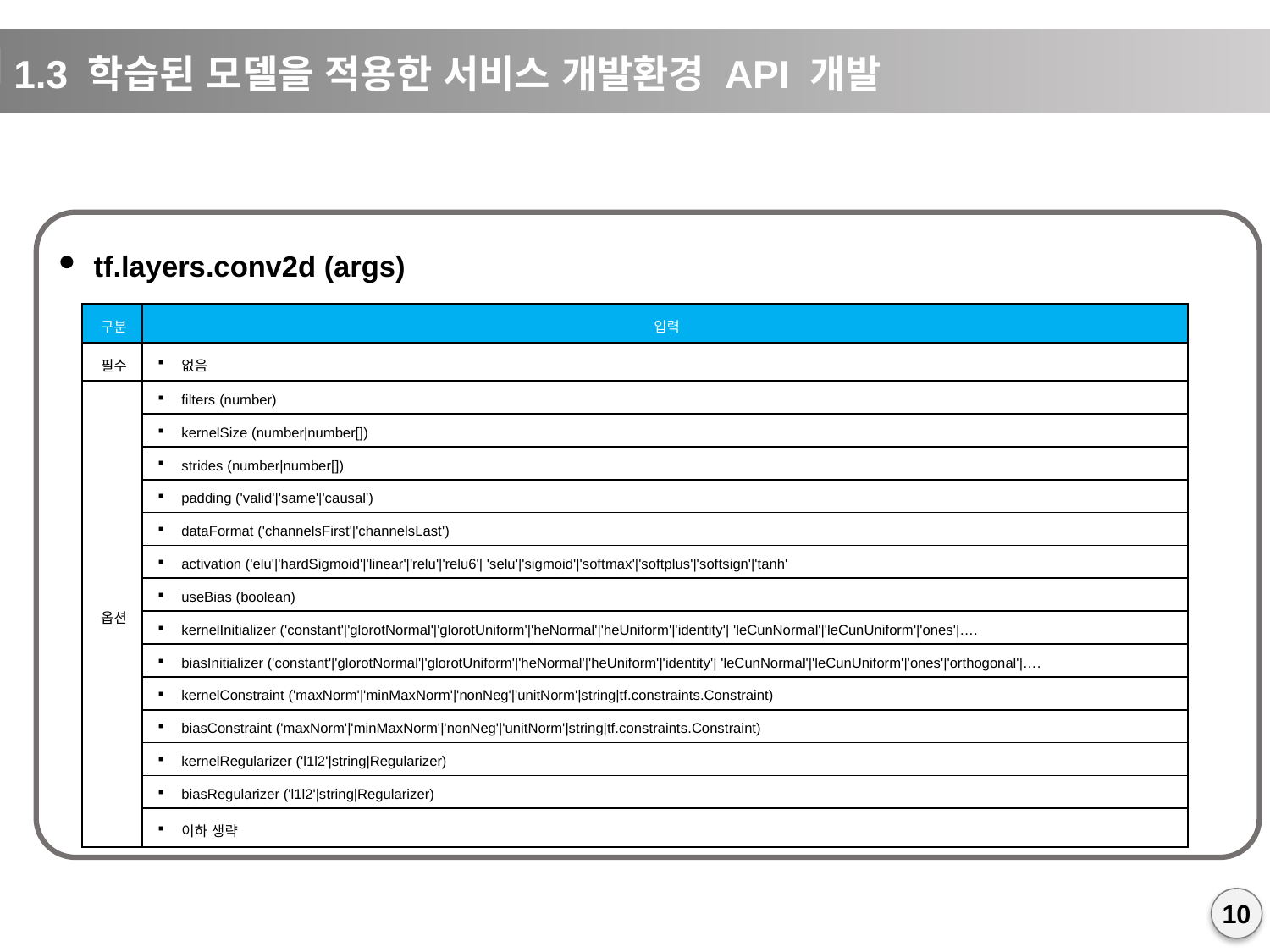

1.3 학습된 모델을 적용한 서비스 개발환경 API 개발

모
tf.layers.conv2d (args)
| 구분 | 입력 |
| --- | --- |
| 필수 | 없음 |
| 옵션 | filters (number) |
|  | kernelSize (number|number[]) |
|  | strides (number|number[]) |
|  | padding ('valid'|'same'|'causal') |
|  | dataFormat ('channelsFirst'|'channelsLast') |
|  | activation ('elu'|'hardSigmoid'|'linear'|'relu'|'relu6'| 'selu'|'sigmoid'|'softmax'|'softplus'|'softsign'|'tanh' |
|  | useBias (boolean) |
|  | kernelInitializer ('constant'|'glorotNormal'|'glorotUniform'|'heNormal'|'heUniform'|'identity'| 'leCunNormal'|'leCunUniform'|'ones'|…. |
|  | biasInitializer ('constant'|'glorotNormal'|'glorotUniform'|'heNormal'|'heUniform'|'identity'| 'leCunNormal'|'leCunUniform'|'ones'|'orthogonal'|…. |
|  | kernelConstraint ('maxNorm'|'minMaxNorm'|'nonNeg'|'unitNorm'|string|tf.constraints.Constraint) |
|  | biasConstraint ('maxNorm'|'minMaxNorm'|'nonNeg'|'unitNorm'|string|tf.constraints.Constraint) |
|  | kernelRegularizer ('l1l2'|string|Regularizer) |
|  | biasRegularizer ('l1l2'|string|Regularizer) |
|  | 이하 생략 |